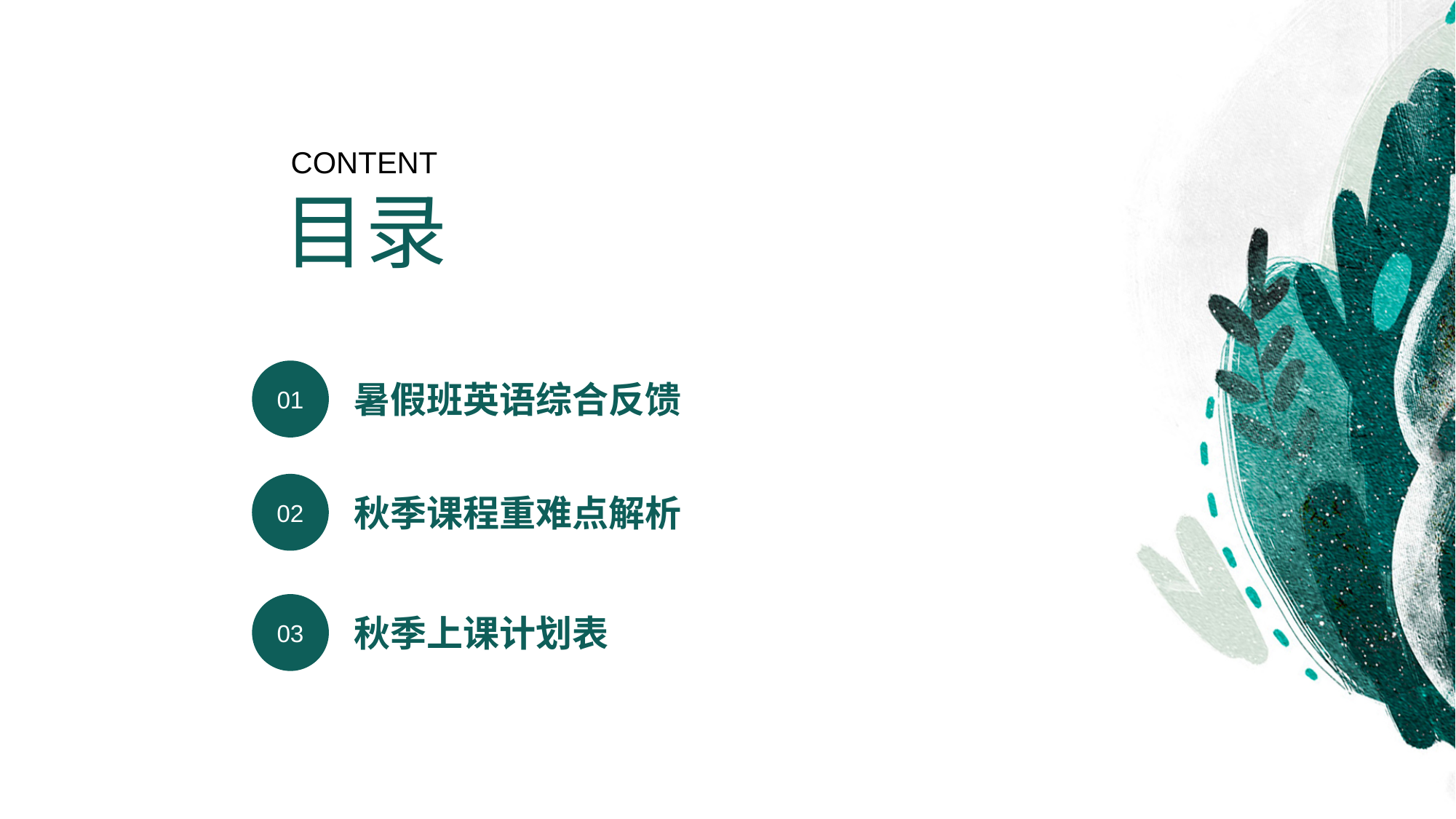

CONTENT
目录
01
暑假班英语综合反馈
02
秋季课程重难点解析
03
秋季上课计划表